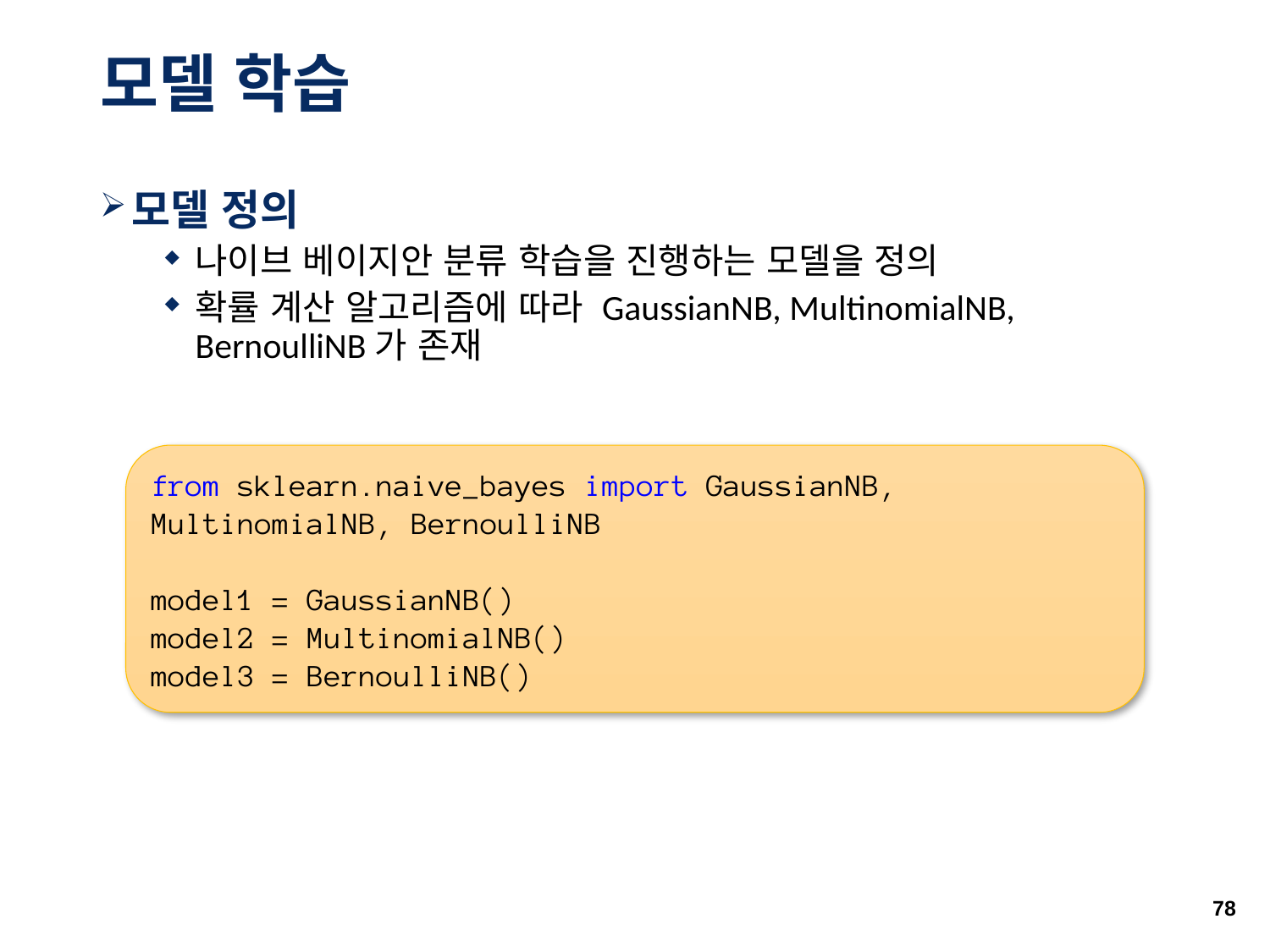

# 모델 학습
모델 정의
나이브 베이지안 분류 학습을 진행하는 모델을 정의
확률 계산 알고리즘에 따라 GaussianNB, MultinomialNB, BernoulliNB가 존재
from sklearn.naive_bayes import GaussianNB, MultinomialNB, BernoulliNB

model1 = GaussianNB()
model2 = MultinomialNB()
model3 = BernoulliNB()
78